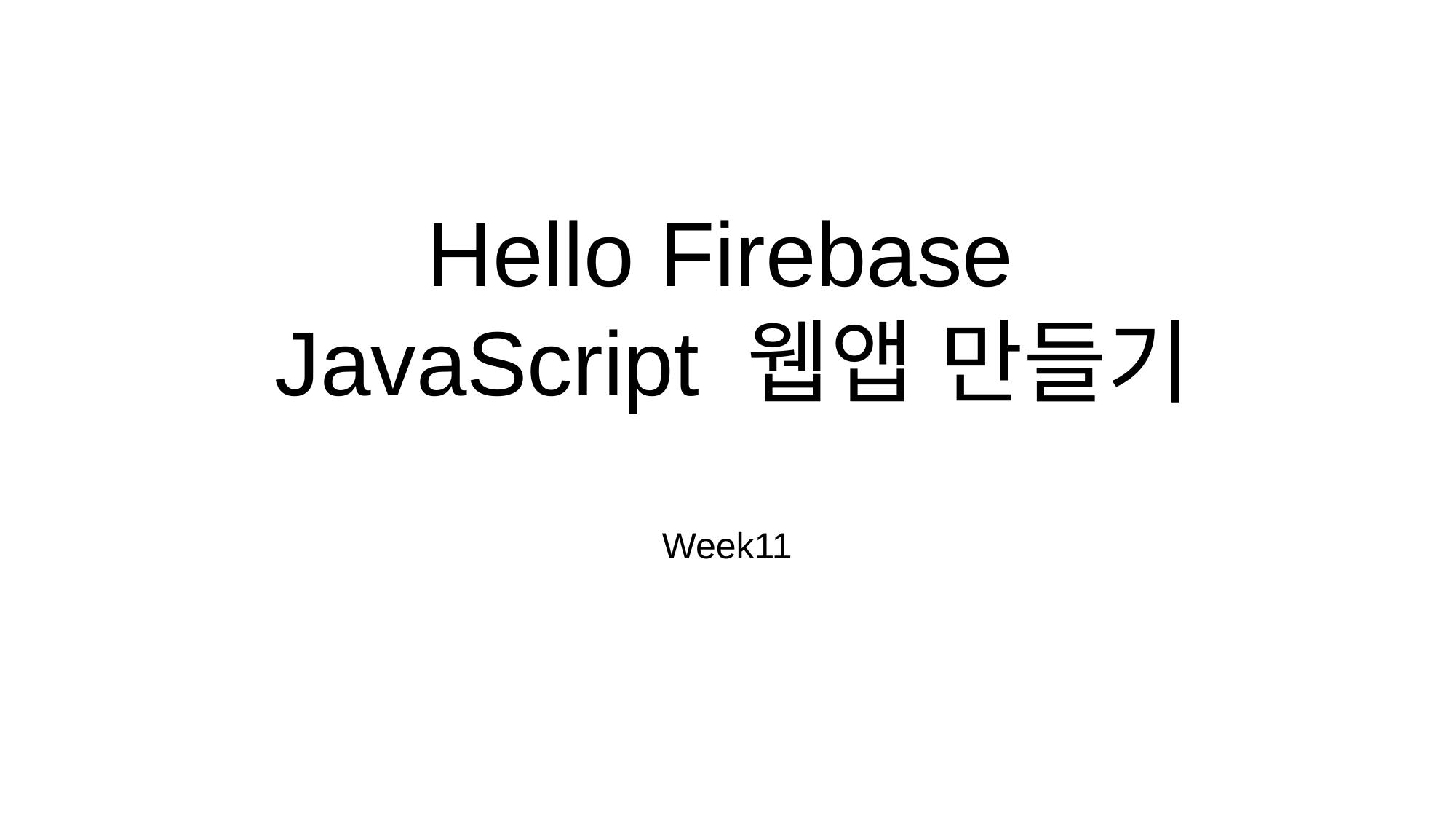

# Hello Firebase JavaScript 웹앱 만들기

Week11